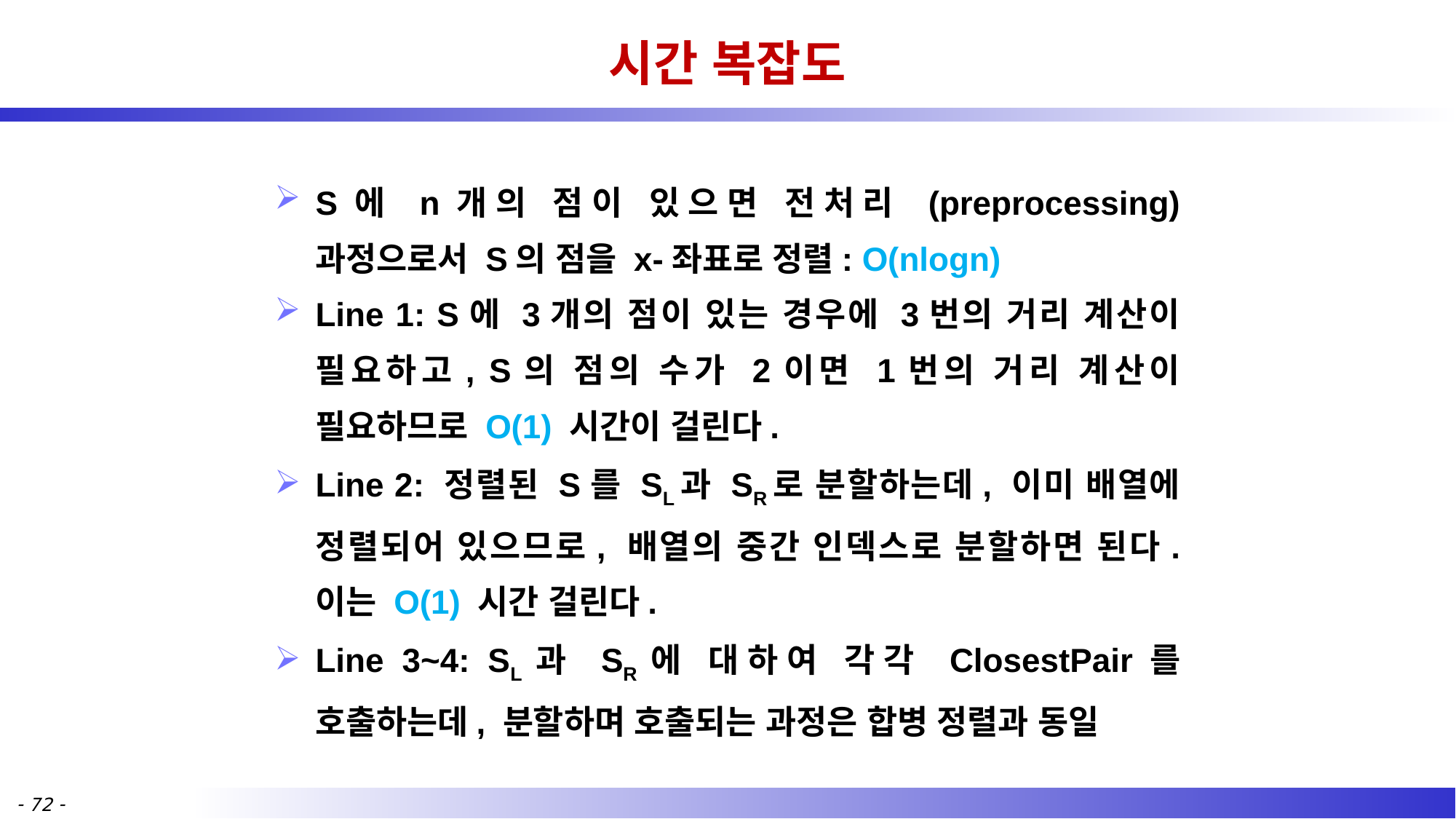

# 시간 복잡도
S에 n개의 점이 있으면 전처리 (preprocessing) 과정으로서 S의 점을 x-좌표로 정렬: O(nlogn)
Line 1: S에 3개의 점이 있는 경우에 3번의 거리 계산이 필요하고, S의 점의 수가 2이면 1번의 거리 계산이 필요하므로 O(1) 시간이 걸린다.
Line 2: 정렬된 S를 SL과 SR로 분할하는데, 이미 배열에 정렬되어 있으므로, 배열의 중간 인덱스로 분할하면 된다. 이는 O(1) 시간 걸린다.
Line 3~4: SL과 SR에 대하여 각각 ClosestPair를 호출하는데, 분할하며 호출되는 과정은 합병 정렬과 동일
- 72 -